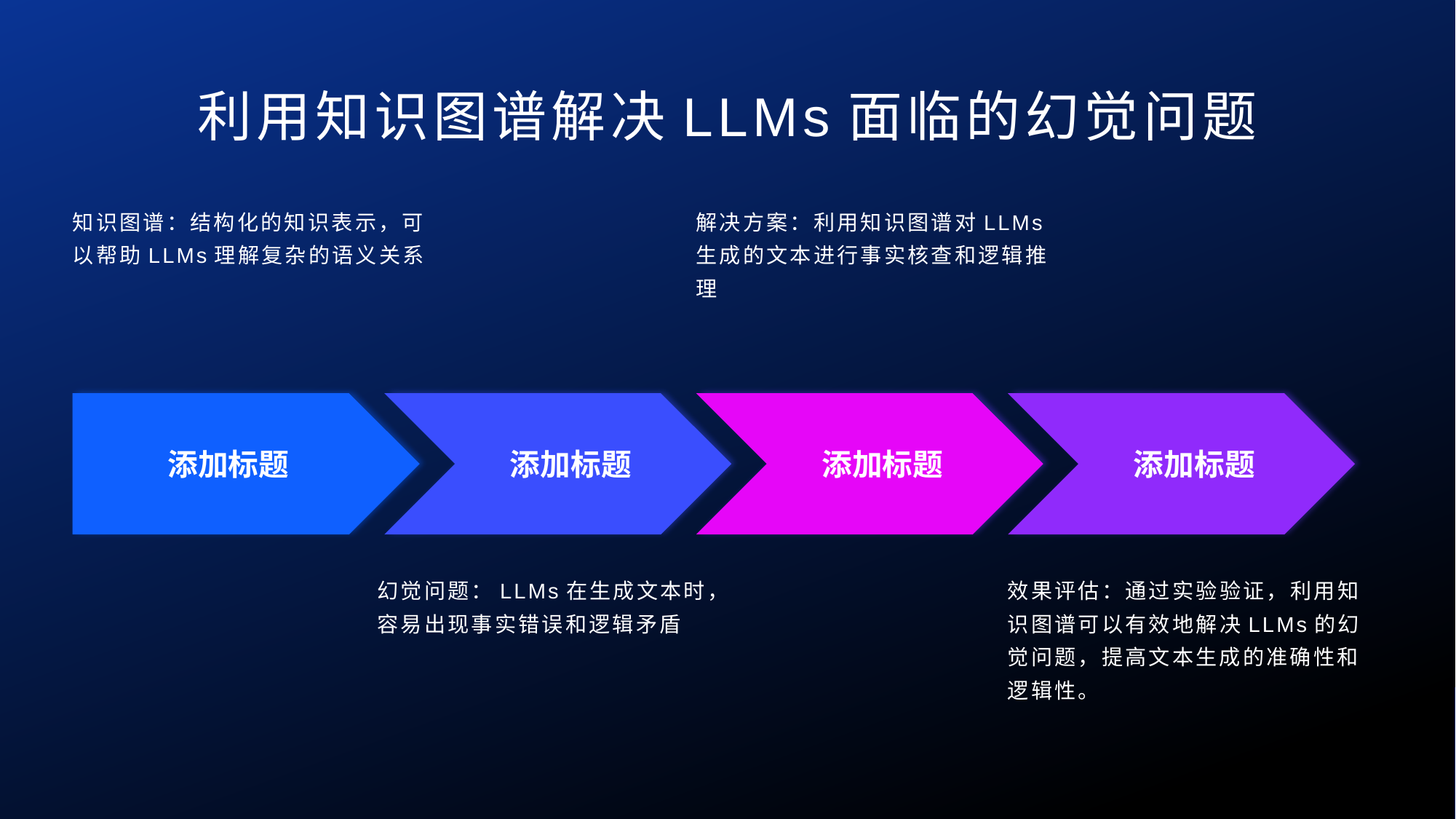

利用知识图谱解决LLMs面临的幻觉问题
知识图谱：结构化的知识表示，可以帮助LLMs理解复杂的语义关系
解决方案：利用知识图谱对LLMs生成的文本进行事实核查和逻辑推理
添加标题
添加标题
添加标题
添加标题
幻觉问题：LLMs在生成文本时，容易出现事实错误和逻辑矛盾
效果评估：通过实验验证，利用知识图谱可以有效地解决LLMs的幻觉问题，提高文本生成的准确性和逻辑性。